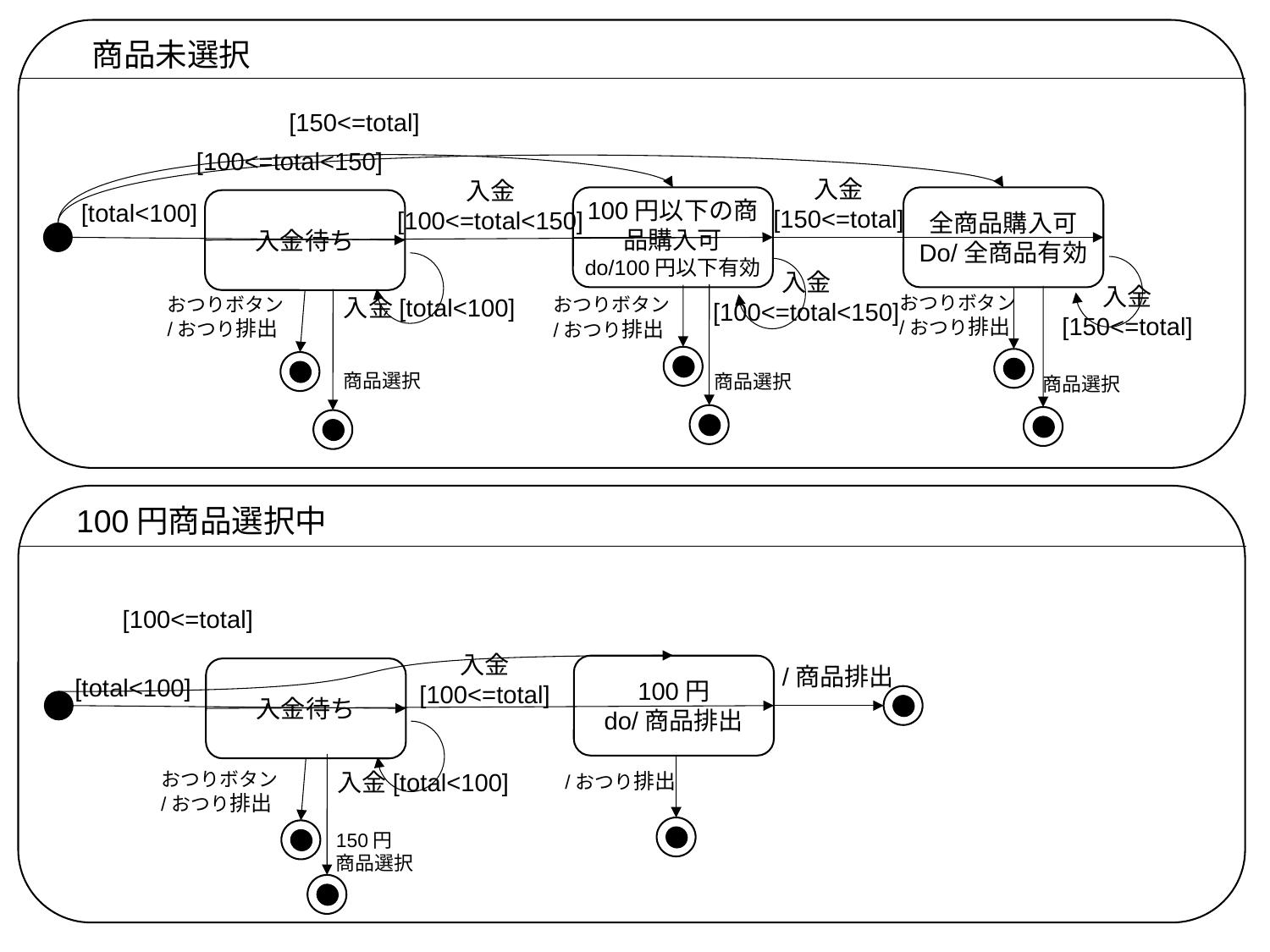

商品未選択
[150<=total]
[100<=total<150]
入金
[150<=total]
入金
[100<=total<150]
[total<100]
入金
[100<=total<150]
入金
[150<=total]
おつりボタン
/おつり排出
おつりボタン
/おつり排出
入金[total<100]
おつりボタン
/おつり排出
商品選択
商品選択
商品選択
100円以下の商品購入可
do/100円以下有効
全商品購入可
Do/全商品有効
入金待ち

100円商品選択中
[100<=total]
入金
[100<=total]
100円
do/商品排出
入金待ち
/商品排出
[total<100]

おつりボタン
/おつり排出
入金[total<100]
/おつり排出

150円
商品選択